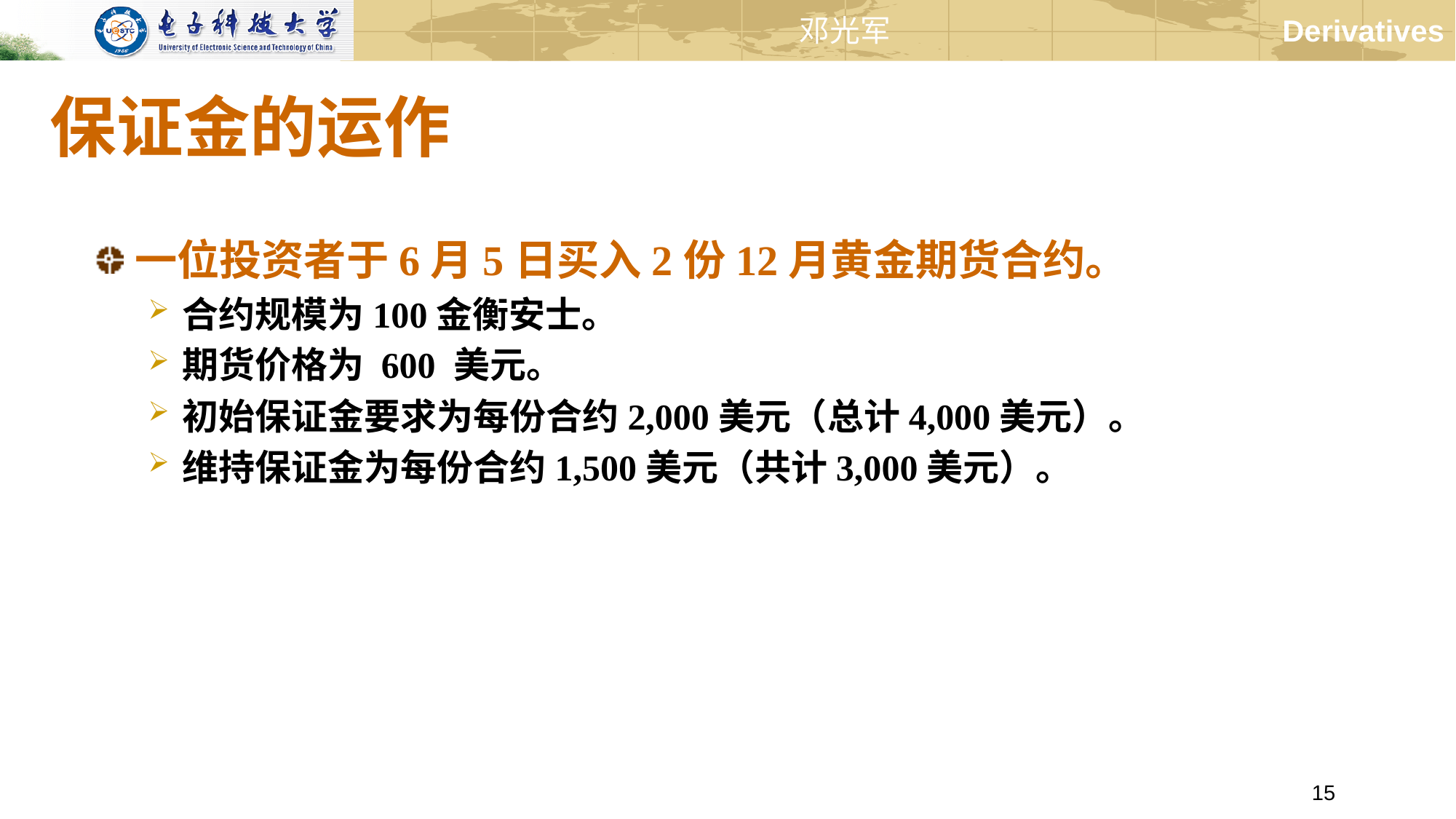

# 保证金的运作
一位投资者于6月5日买入2份12月黄金期货合约。
合约规模为100金衡安士。
期货价格为 600 美元。
初始保证金要求为每份合约2,000美元（总计4,000美元）。
维持保证金为每份合约1,500美元（共计3,000美元）。